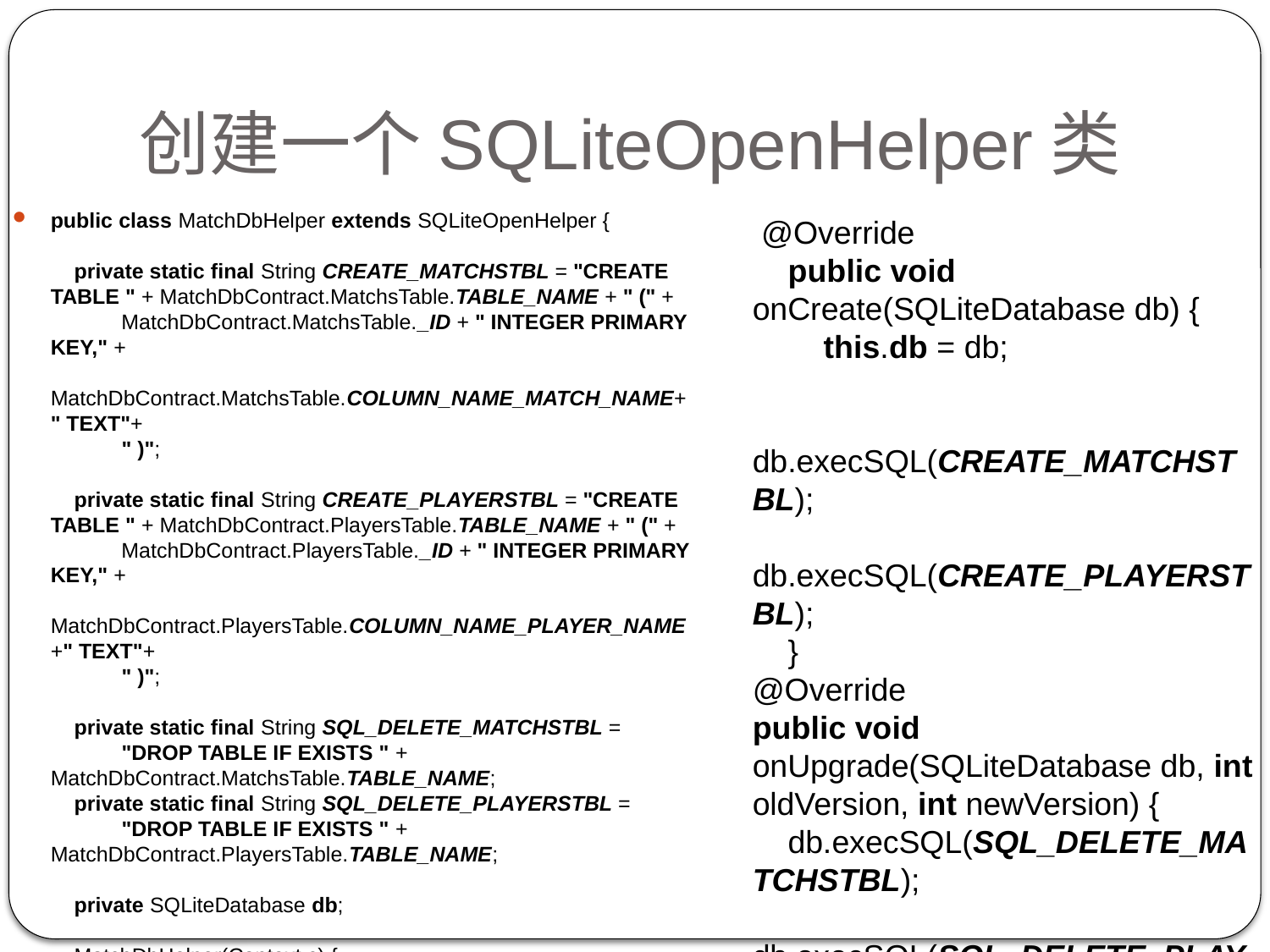

# 创建一个SQLiteOpenHelper类
public class MatchDbHelper extends SQLiteOpenHelper {
    private static final String CREATE_MATCHSTBL = "CREATE TABLE " + MatchDbContract.MatchsTable.TABLE_NAME + " (" +
            MatchDbContract.MatchsTable._ID + " INTEGER PRIMARY KEY," +
            MatchDbContract.MatchsTable.COLUMN_NAME_MATCH_NAME+" TEXT"+
            " )";
    private static final String CREATE_PLAYERSTBL = "CREATE TABLE " + MatchDbContract.PlayersTable.TABLE_NAME + " (" +
            MatchDbContract.PlayersTable._ID + " INTEGER PRIMARY KEY," +
            MatchDbContract.PlayersTable.COLUMN_NAME_PLAYER_NAME+" TEXT"+
            " )";
    private static final String SQL_DELETE_MATCHSTBL =
            "DROP TABLE IF EXISTS " + MatchDbContract.MatchsTable.TABLE_NAME;
    private static final String SQL_DELETE_PLAYERSTBL =
            "DROP TABLE IF EXISTS " + MatchDbContract.PlayersTable.TABLE_NAME;
    private SQLiteDatabase db;
    MatchDbHelper(Context c) {
        super(c, MatchDbContract.DB_NAME, null, 2);
    }
 @Override
    public void onCreate(SQLiteDatabase db) {
        this.db = db;
        db.execSQL(CREATE_MATCHSTBL);
        db.execSQL(CREATE_PLAYERSTBL);
    }
@Override
public void onUpgrade(SQLiteDatabase db, int oldVersion, int newVersion) {
    db.execSQL(SQL_DELETE_MATCHSTBL);
    db.execSQL(SQL_DELETE_PLAYERSTBL);
    onCreate(db);
}